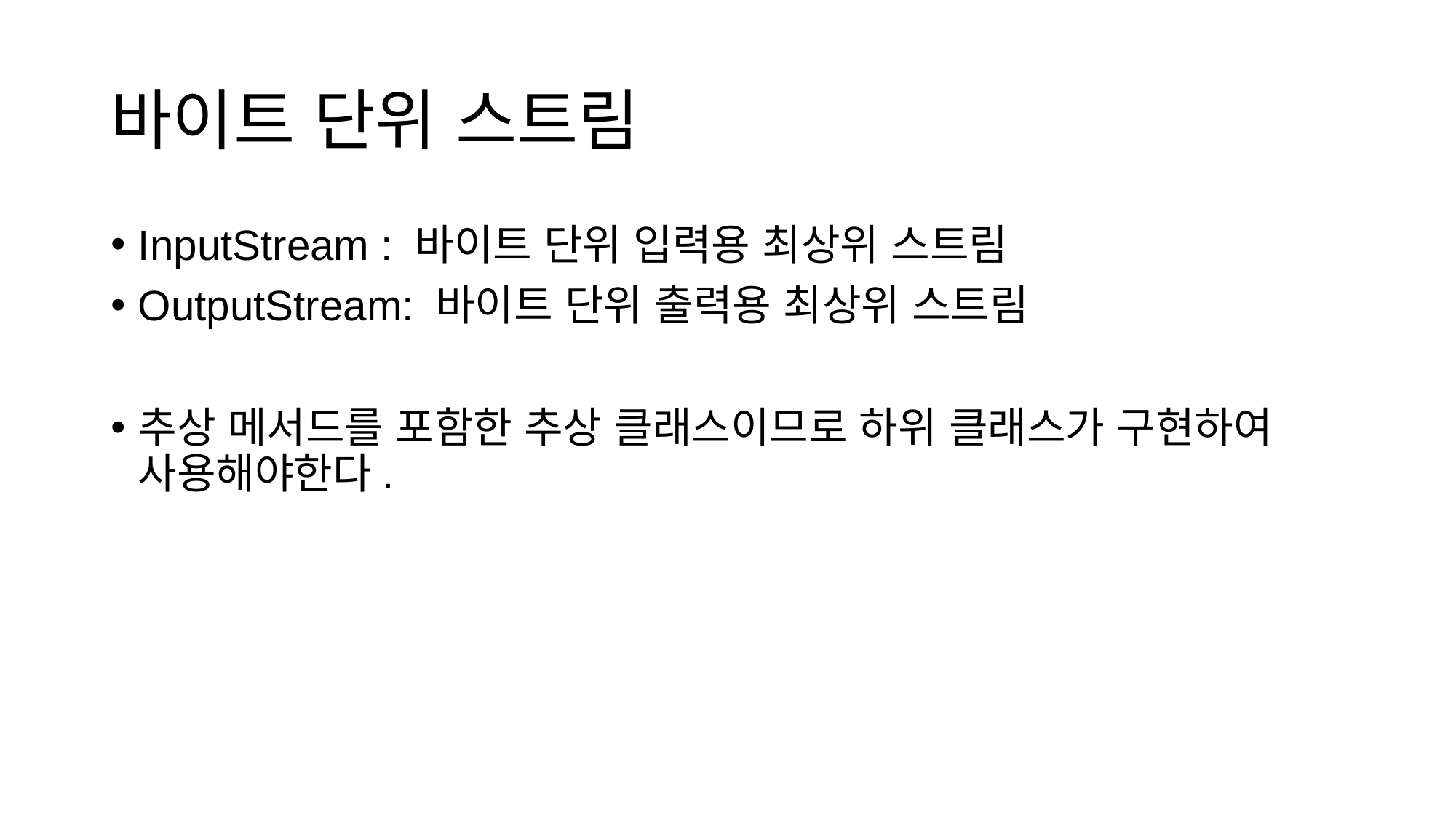

# 바이트 단위 스트림
InputStream : 바이트 단위 입력용 최상위 스트림
OutputStream: 바이트 단위 출력용 최상위 스트림

추상 메서드를 포함한 추상 클래스이므로 하위 클래스가 구현하여 사용해야한다.